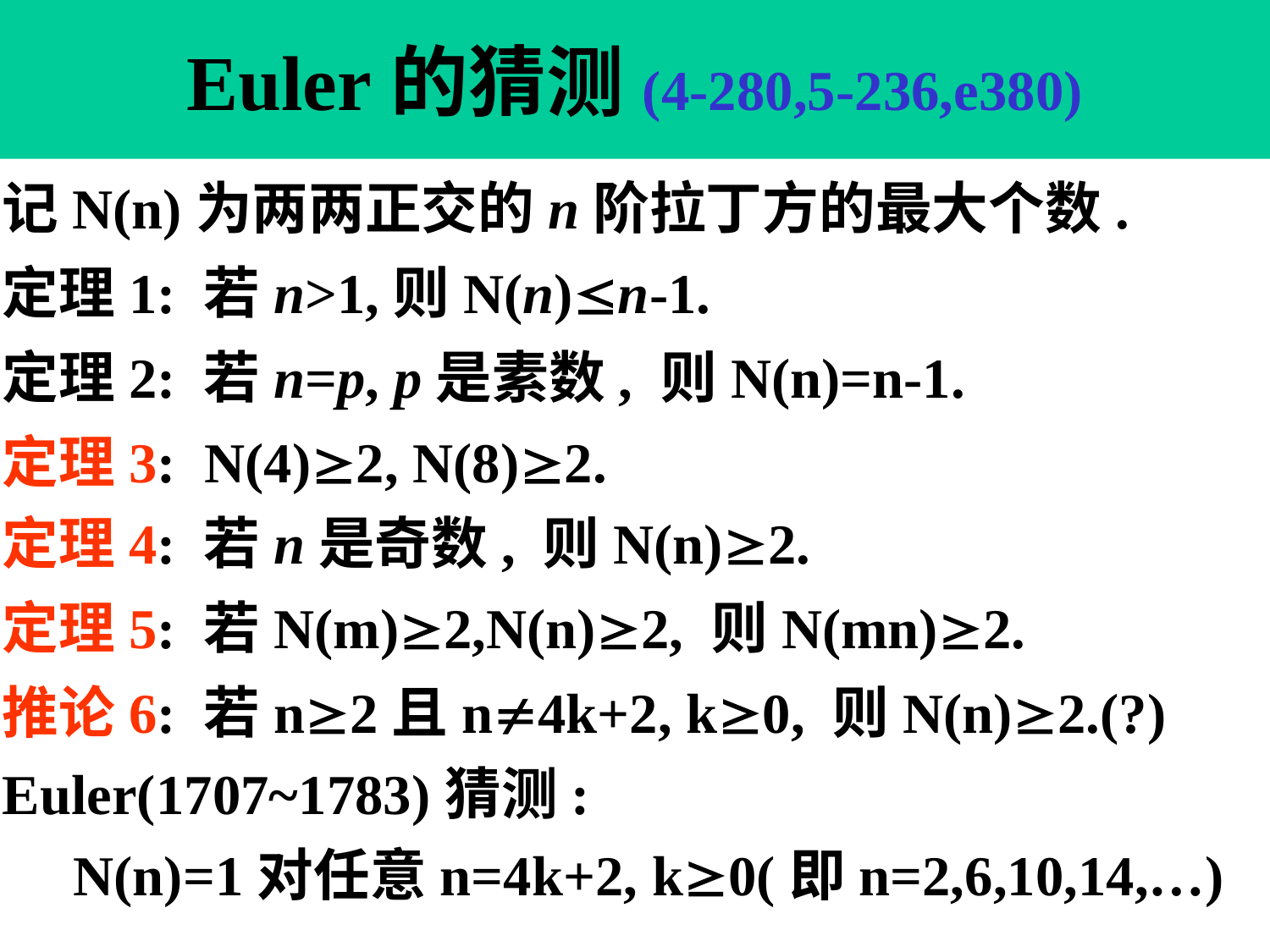

# Euler的猜测(4-280,5-236,e380)
记N(n)为两两正交的n阶拉丁方的最大个数.
定理1: 若n>1,则N(n)≤n-1.
定理2: 若n=p, p是素数, 则N(n)=n-1.
定理3:  N(4)≥2, N(8)≥2.
定理4: 若n是奇数, 则N(n)≥2.
定理5: 若N(m)≥2,N(n)≥2, 则N(mn)≥2.
推论6: 若n≥2且n≠4k+2, k≥0, 则N(n)≥2.(?)
Euler(1707~1783)猜测:
     N(n)=1对任意n=4k+2, k≥0(即n=2,6,10,14,…)